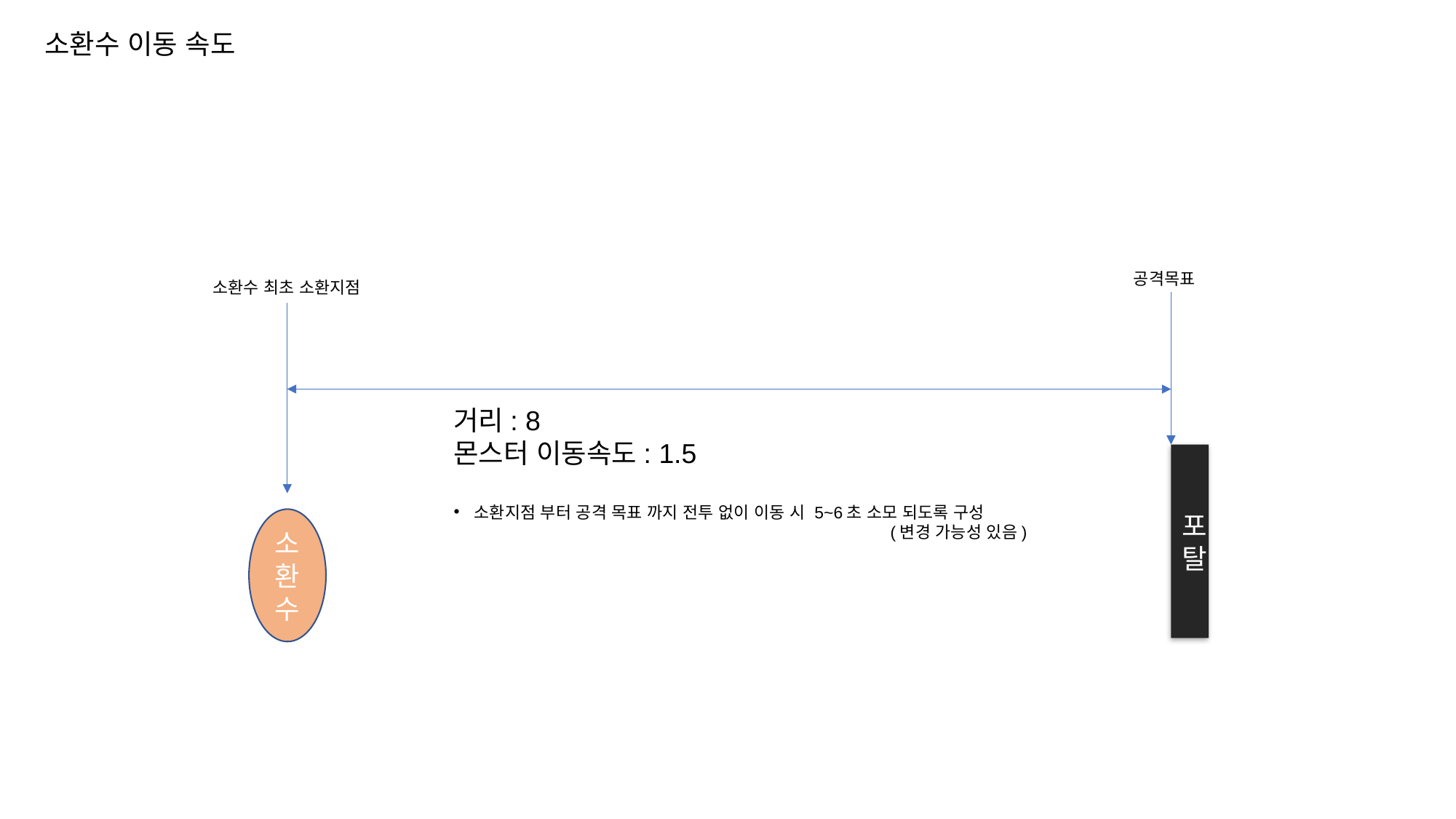

소환수 이동 속도
공격목표
소환수 최초 소환지점
거리: 8
몬스터 이동속도: 1.5

소환지점 부터 공격 목표 까지 전투 없이 이동 시 5~6초 소모 되도록 구성
				(변경 가능성 있음)
포탈
소환수